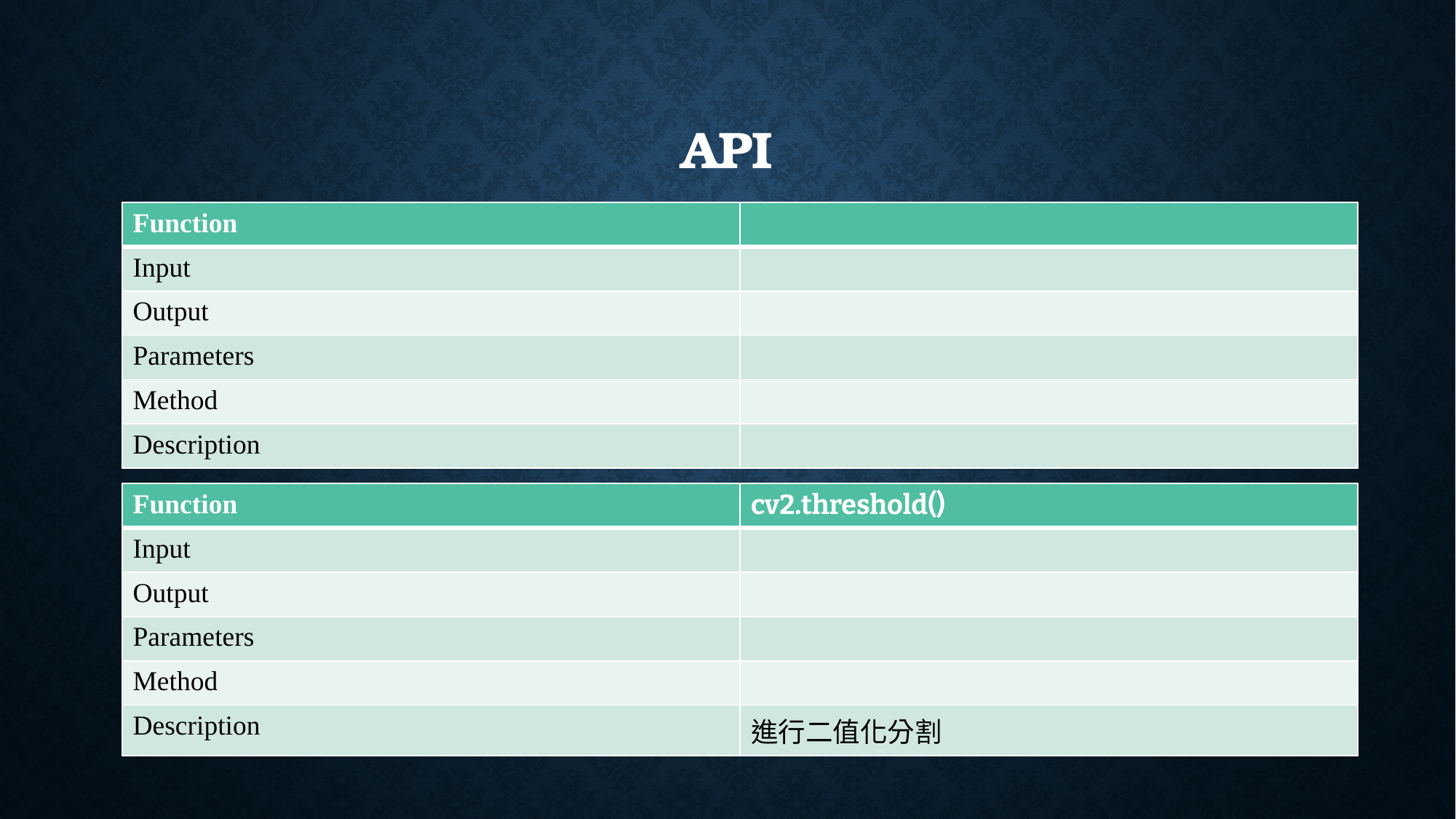

# API
| Function |  |
| --- | --- |
| Input |  |
| Output |  |
| Parameters |  |
| Method |  |
| Description |  |
| Function | cv2.threshold() |
| --- | --- |
| Input |  |
| Output |  |
| Parameters |  |
| Method |  |
| Description | 進行二值化分割 |